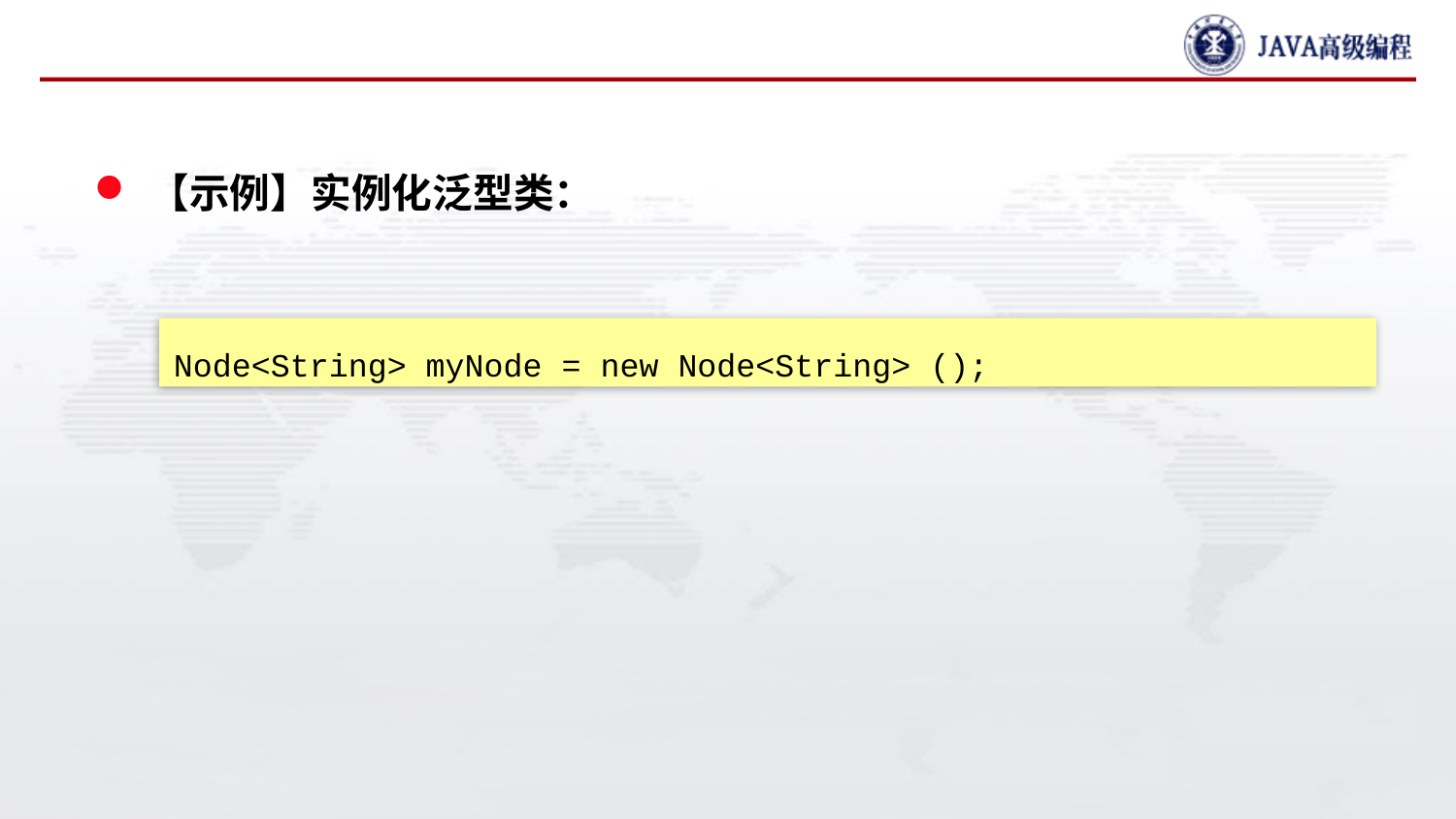

#
【示例】实例化泛型类：

Node<String> myNode = new Node<String> ();